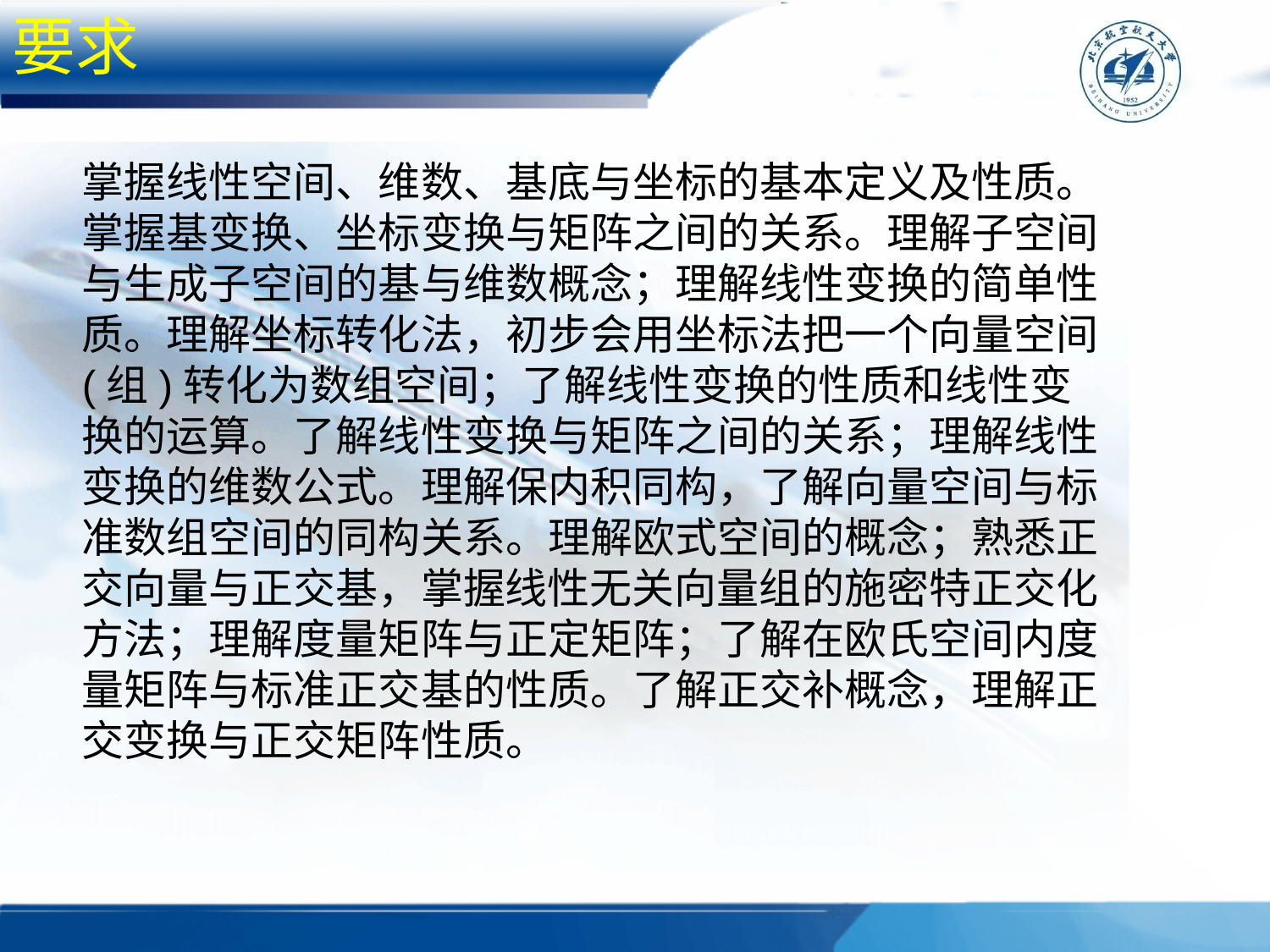

要求
掌握线性空间、维数、基底与坐标的基本定义及性质。掌握基变换、坐标变换与矩阵之间的关系。理解子空间与生成子空间的基与维数概念；理解线性变换的简单性质。理解坐标转化法，初步会用坐标法把一个向量空间(组)转化为数组空间；了解线性变换的性质和线性变换的运算。了解线性变换与矩阵之间的关系；理解线性变换的维数公式。理解保内积同构，了解向量空间与标准数组空间的同构关系。理解欧式空间的概念；熟悉正交向量与正交基，掌握线性无关向量组的施密特正交化方法；理解度量矩阵与正定矩阵；了解在欧氏空间内度量矩阵与标准正交基的性质。了解正交补概念，理解正交变换与正交矩阵性质。